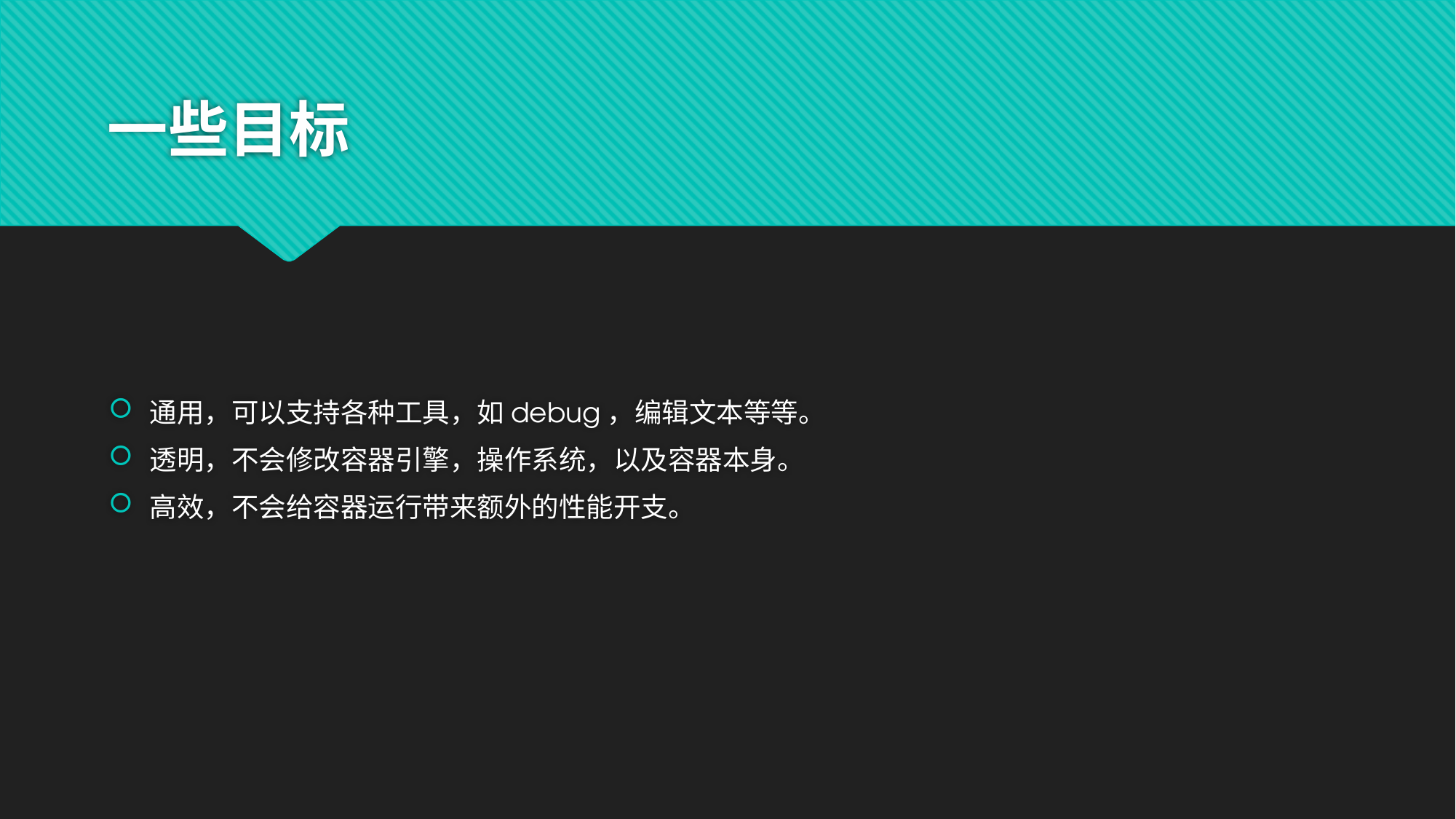

# 一些目标
通用，可以支持各种工具，如debug，编辑文本等等。
透明，不会修改容器引擎，操作系统，以及容器本身。
高效，不会给容器运行带来额外的性能开支。